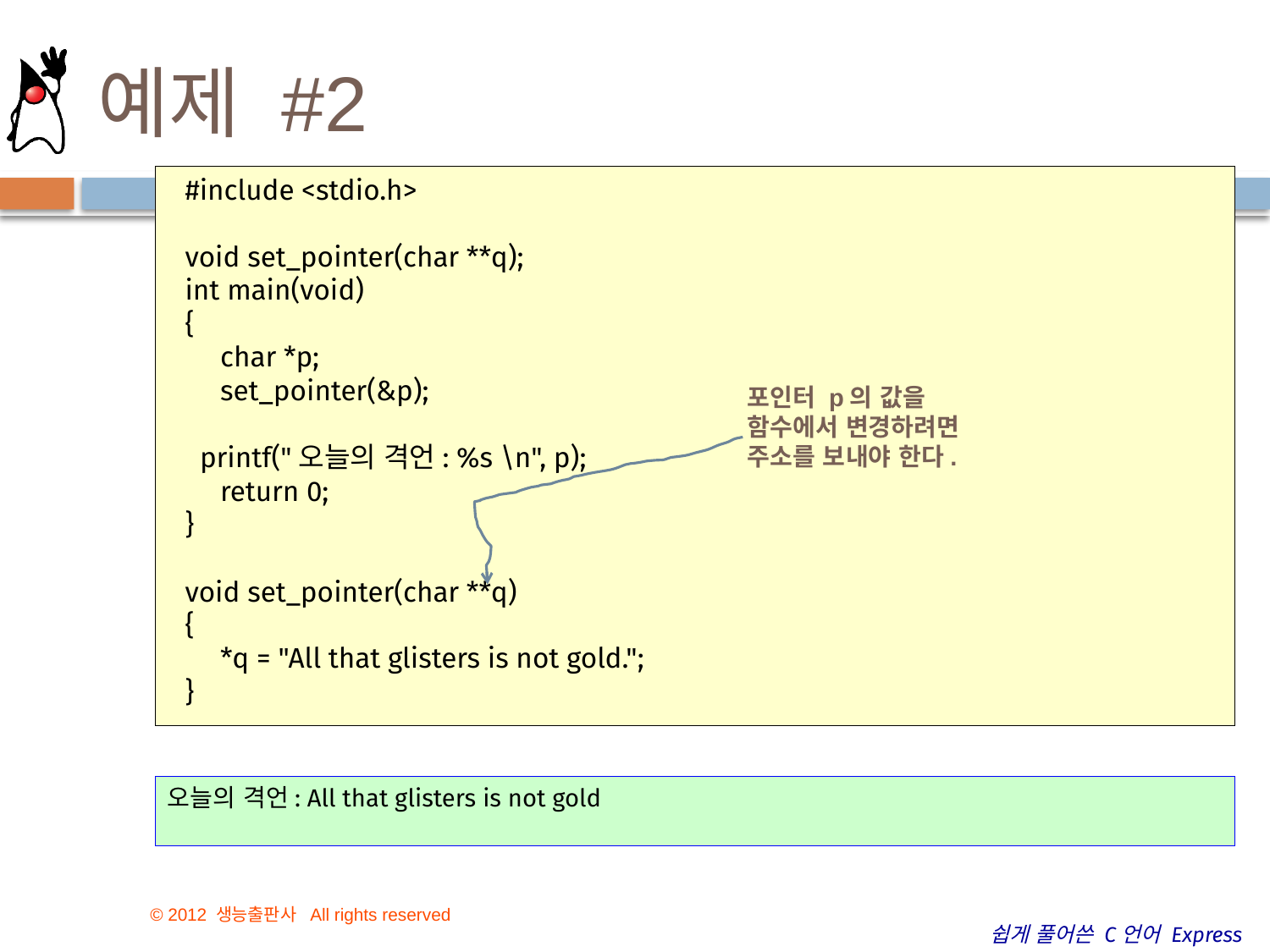

# 예제 #2
#include <stdio.h>

void set_pointer(char **q);
int main(void)
{
	char *p;
	set_pointer(&p);

  printf("오늘의 격언: %s \n", p);
	return 0;
}

void set_pointer(char **q)
{
	*q = "All that glisters is not gold.";
}
포인터 p의 값을 함수에서 변경하려면 주소를 보내야 한다.

오늘의 격언: All that glisters is not gold